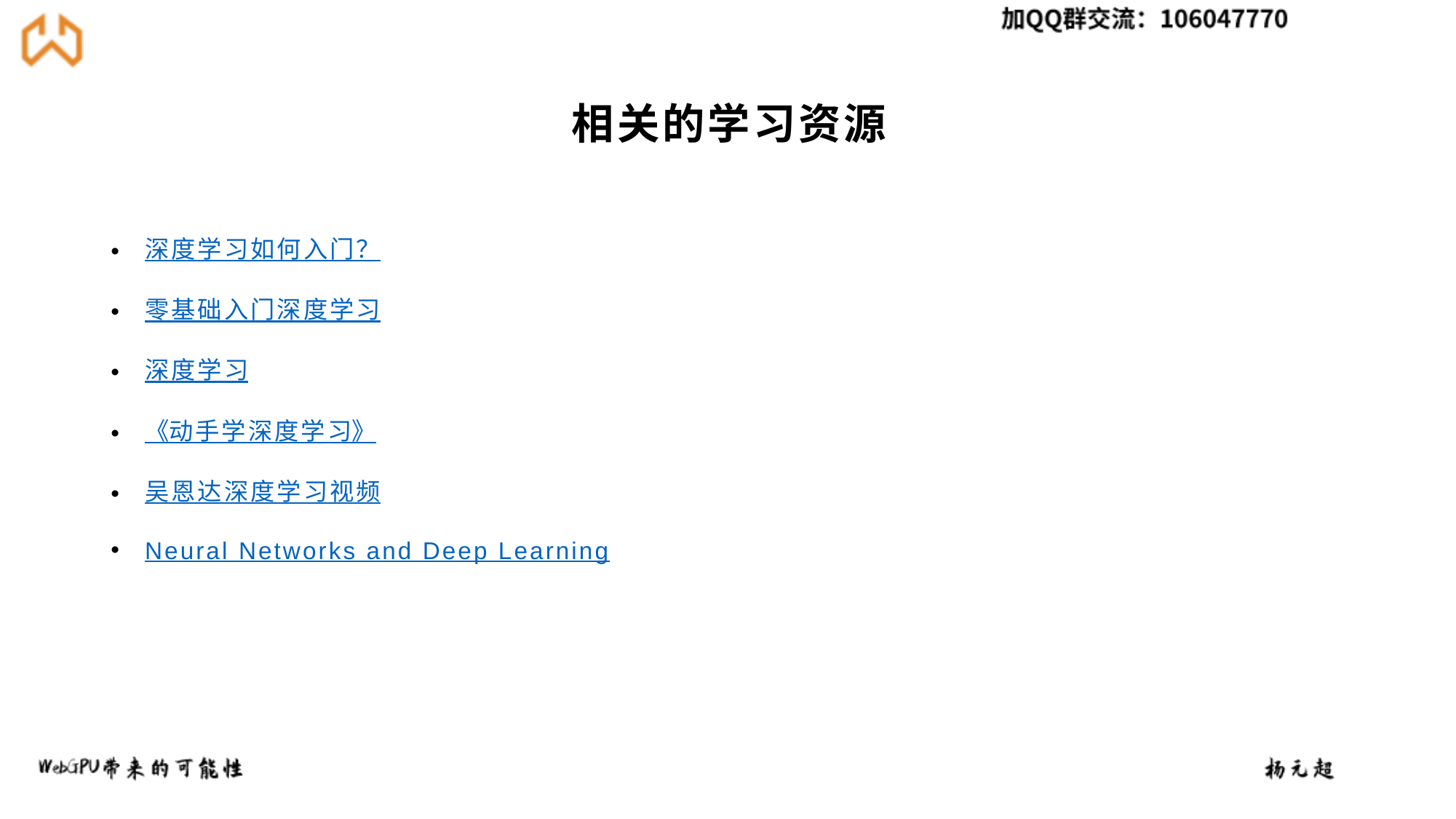

# 相关的学习资源
深度学习如何入门？
零基础入门深度学习
深度学习
《动手学深度学习》
吴恩达深度学习视频
Neural Networks and Deep Learning